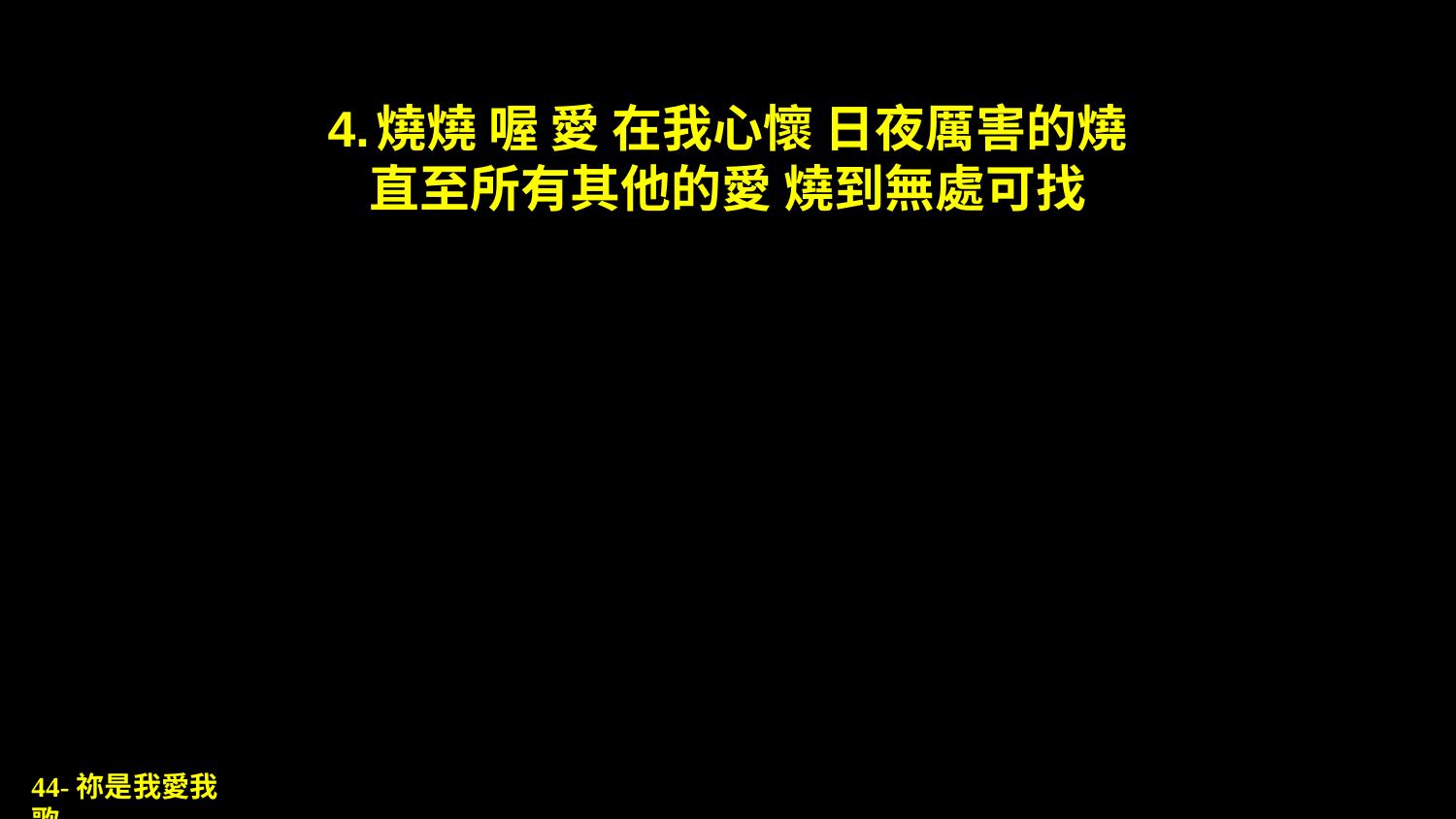

# 4.燒燒 喔 愛 在我心懷 日夜厲害的燒 直至所有其他的愛 燒到無處可找
44-祢是我愛我歌